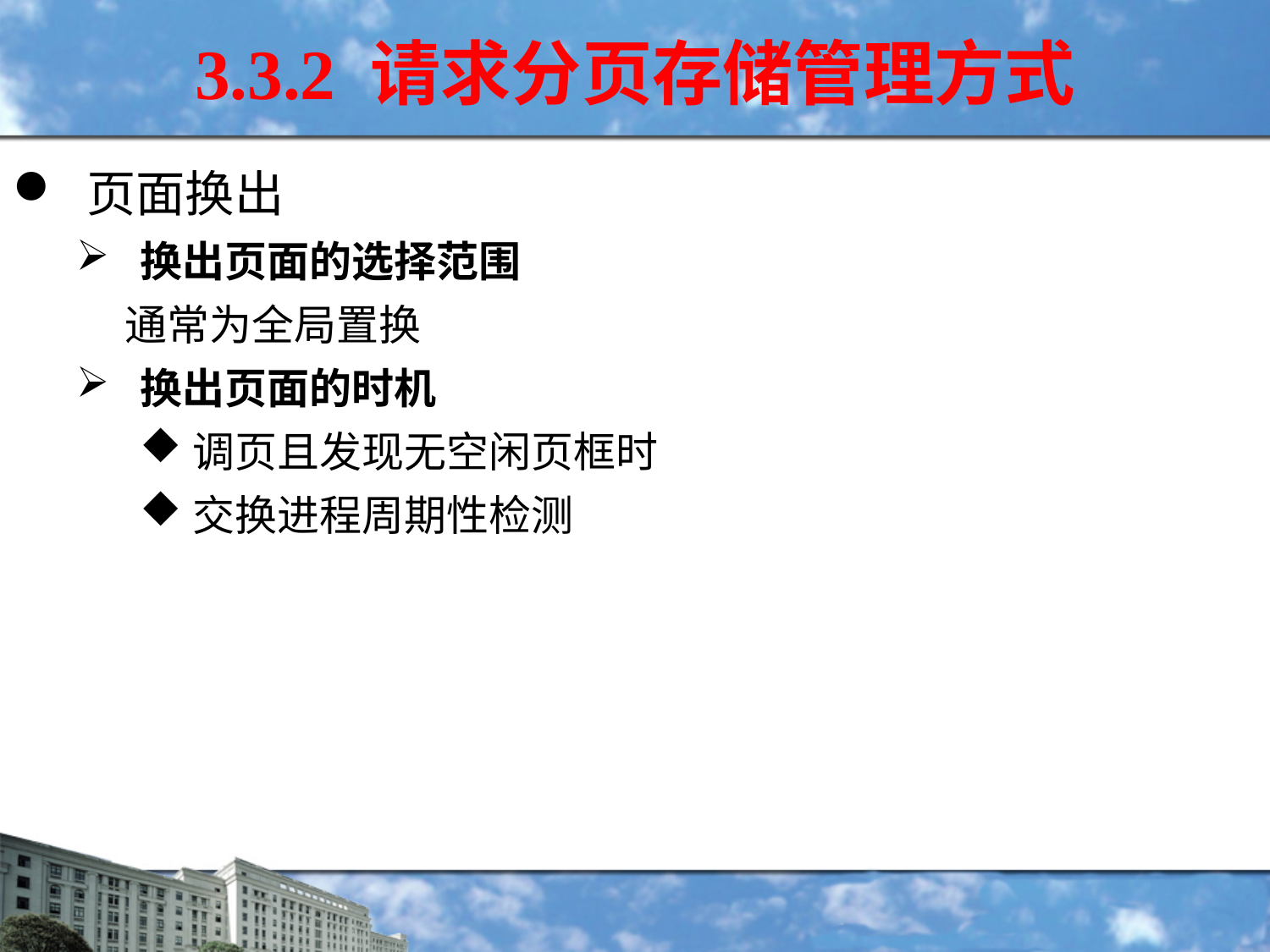

3.3.2 请求分页存储管理方式
页面换出
换出页面的选择范围
    通常为全局置换
换出页面的时机
调页且发现无空闲页框时
交换进程周期性检测